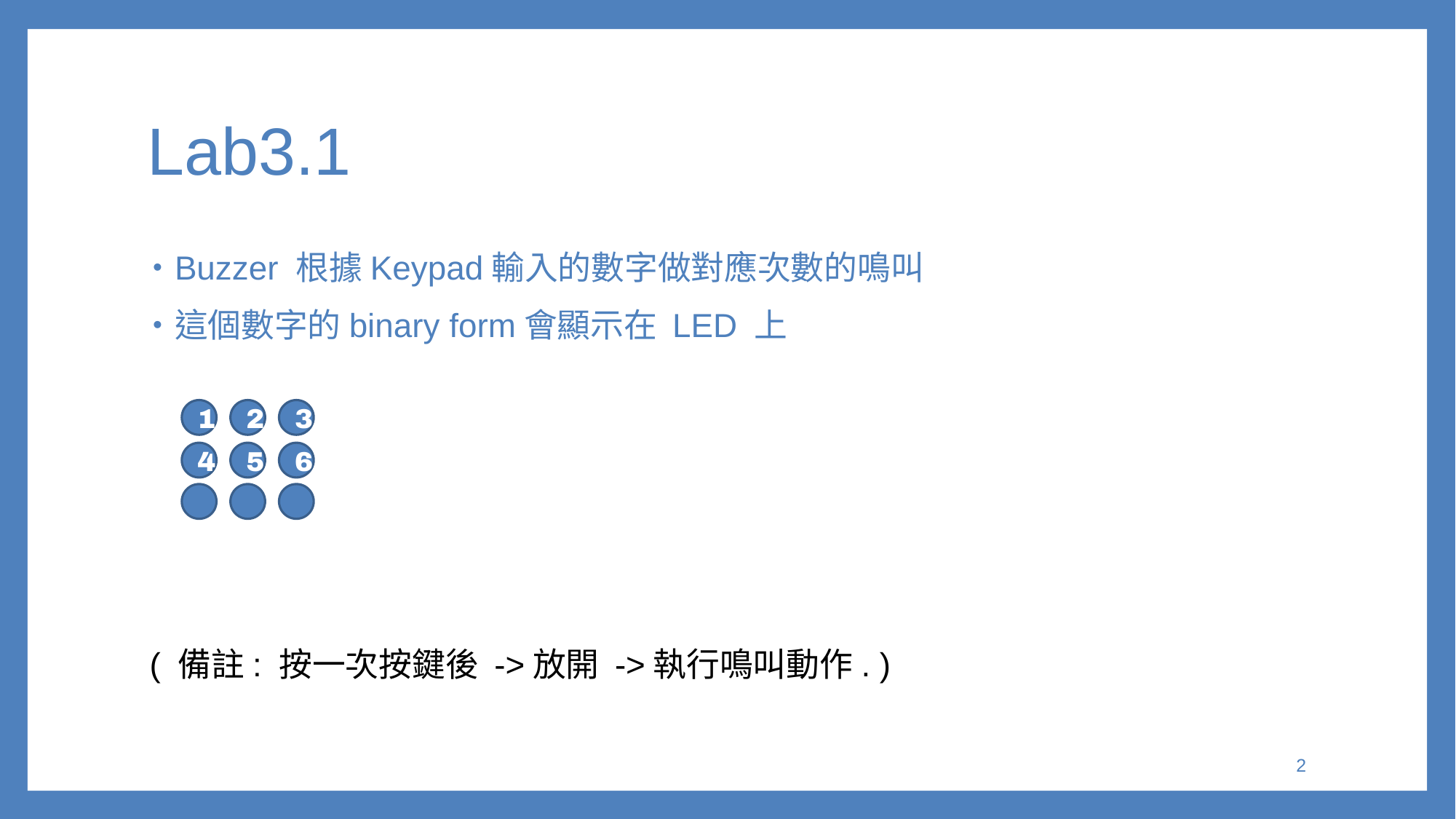

# Lab3.1
Buzzer 根據Keypad輸入的數字做對應次數的鳴叫
這個數字的binary form會顯示在 LED 上
1
2
3
4
5
6

( 備註: 按一次按鍵後 ->放開 ->執行鳴叫動作. )
2